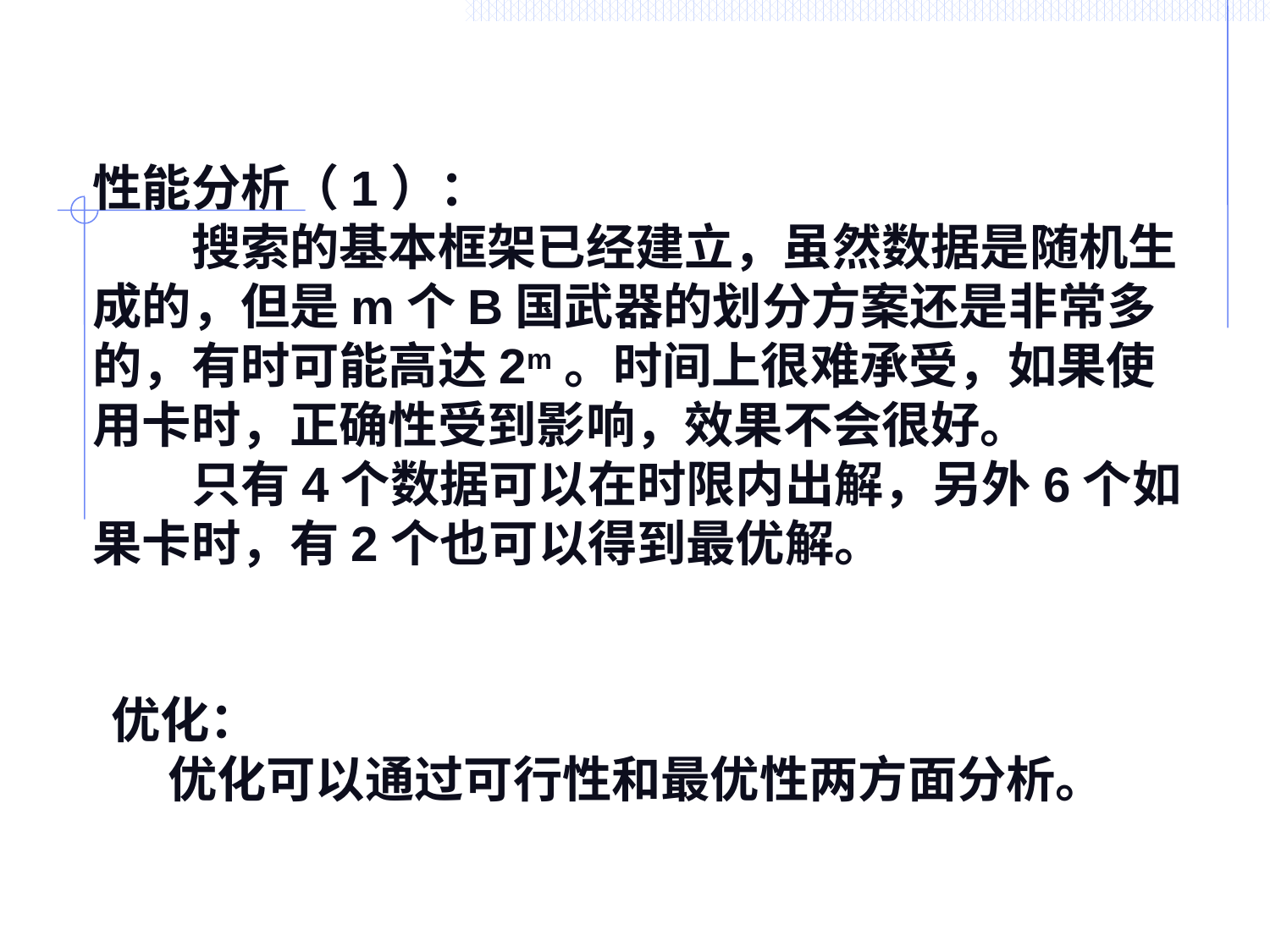

性能分析（1）：
　　搜索的基本框架已经建立，虽然数据是随机生成的，但是m个B国武器的划分方案还是非常多的，有时可能高达2m。时间上很难承受，如果使用卡时，正确性受到影响，效果不会很好。
　　只有4个数据可以在时限内出解，另外6个如果卡时，有2个也可以得到最优解。
优化：
    优化可以通过可行性和最优性两方面分析。